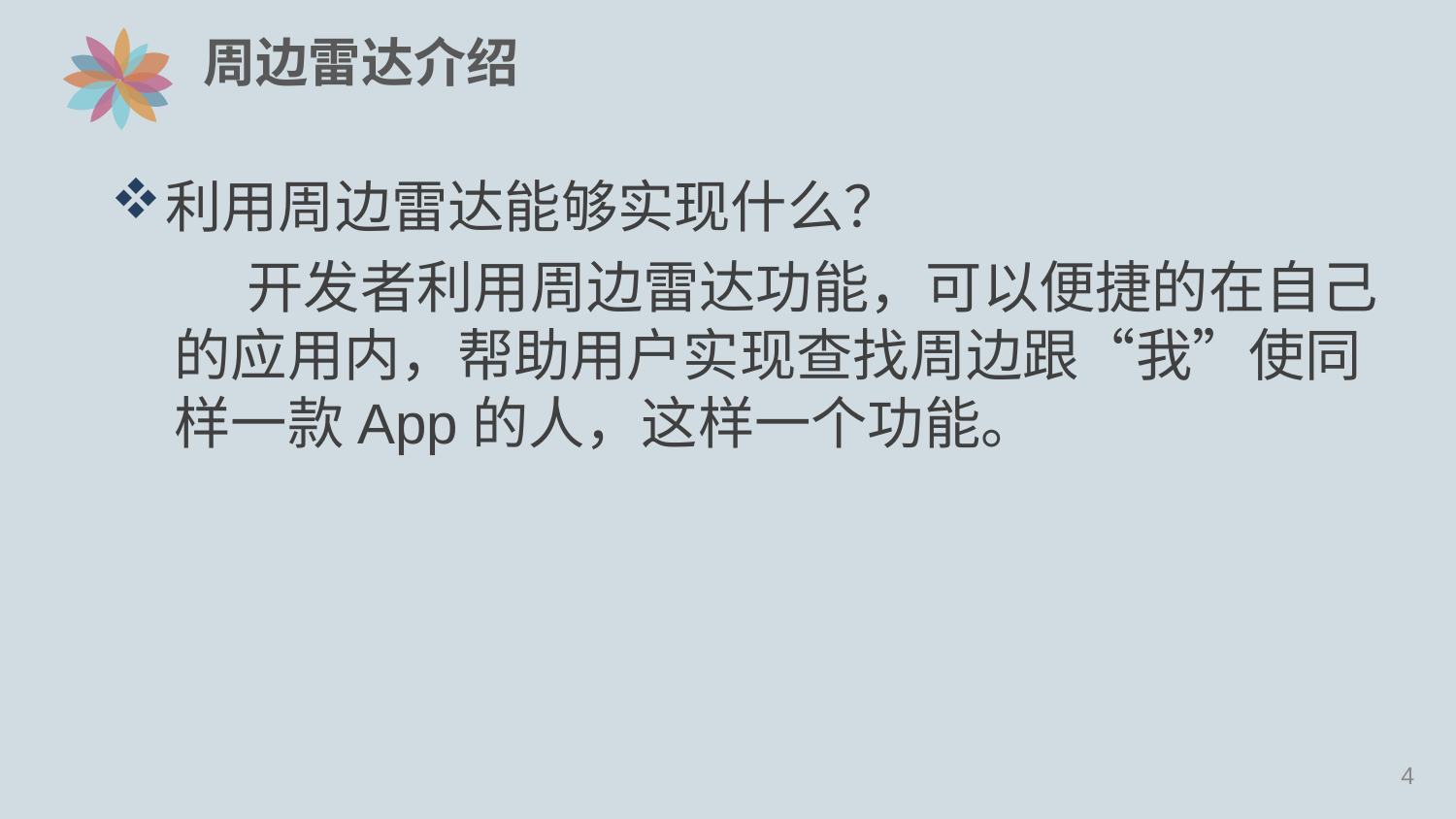

# 周边雷达介绍
利用周边雷达能够实现什么？
开发者利用周边雷达功能，可以便捷的在自己的应用内，帮助用户实现查找周边跟“我”使同样一款App的人，这样一个功能。
4